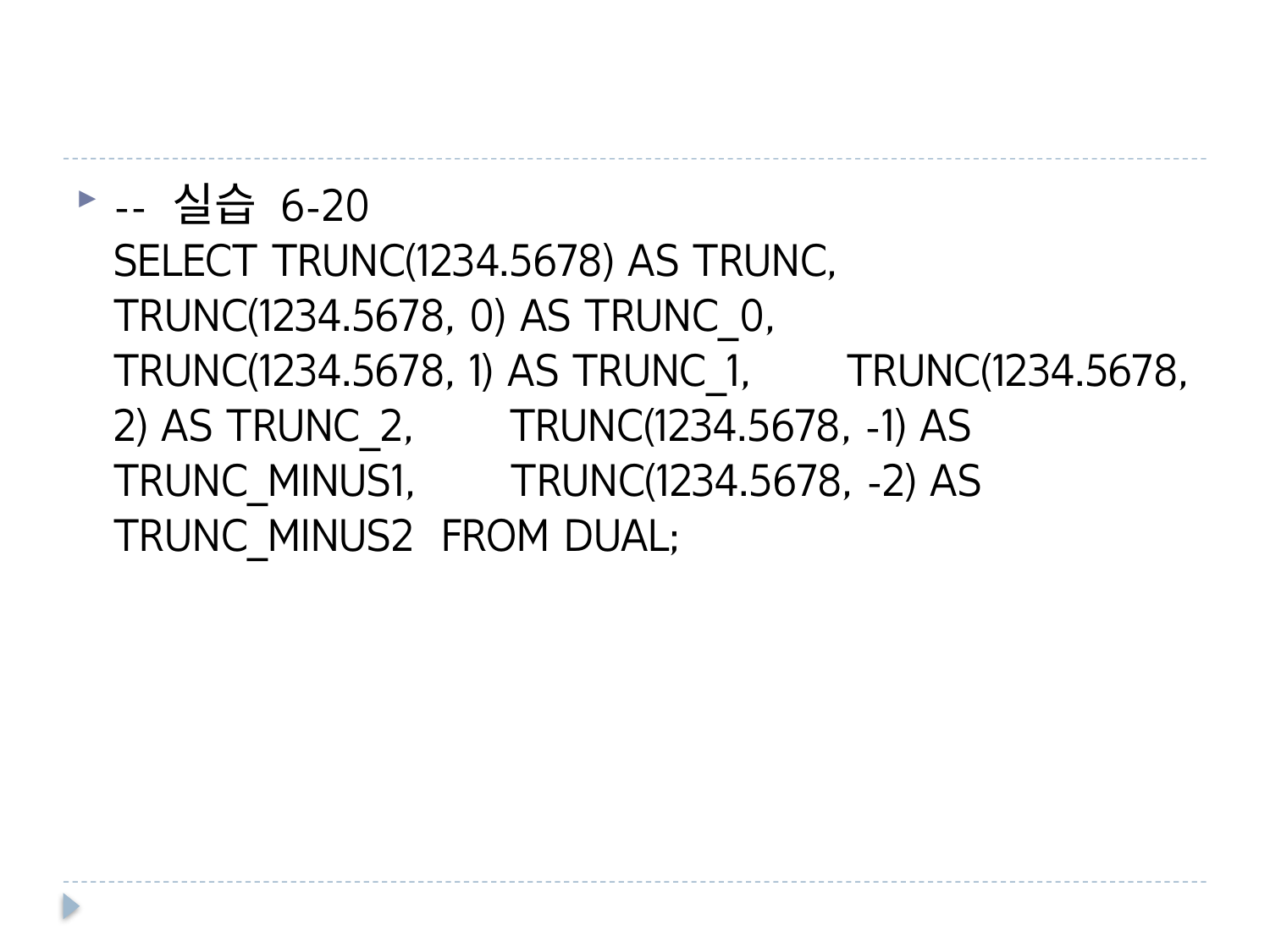

#
-- 실습 6-20
SELECT TRUNC(1234.5678) AS TRUNC,       TRUNC(1234.5678, 0) AS TRUNC_0,       TRUNC(1234.5678, 1) AS TRUNC_1,       TRUNC(1234.5678, 2) AS TRUNC_2,       TRUNC(1234.5678, -1) AS TRUNC_MINUS1,       TRUNC(1234.5678, -2) AS TRUNC_MINUS2  FROM DUAL;